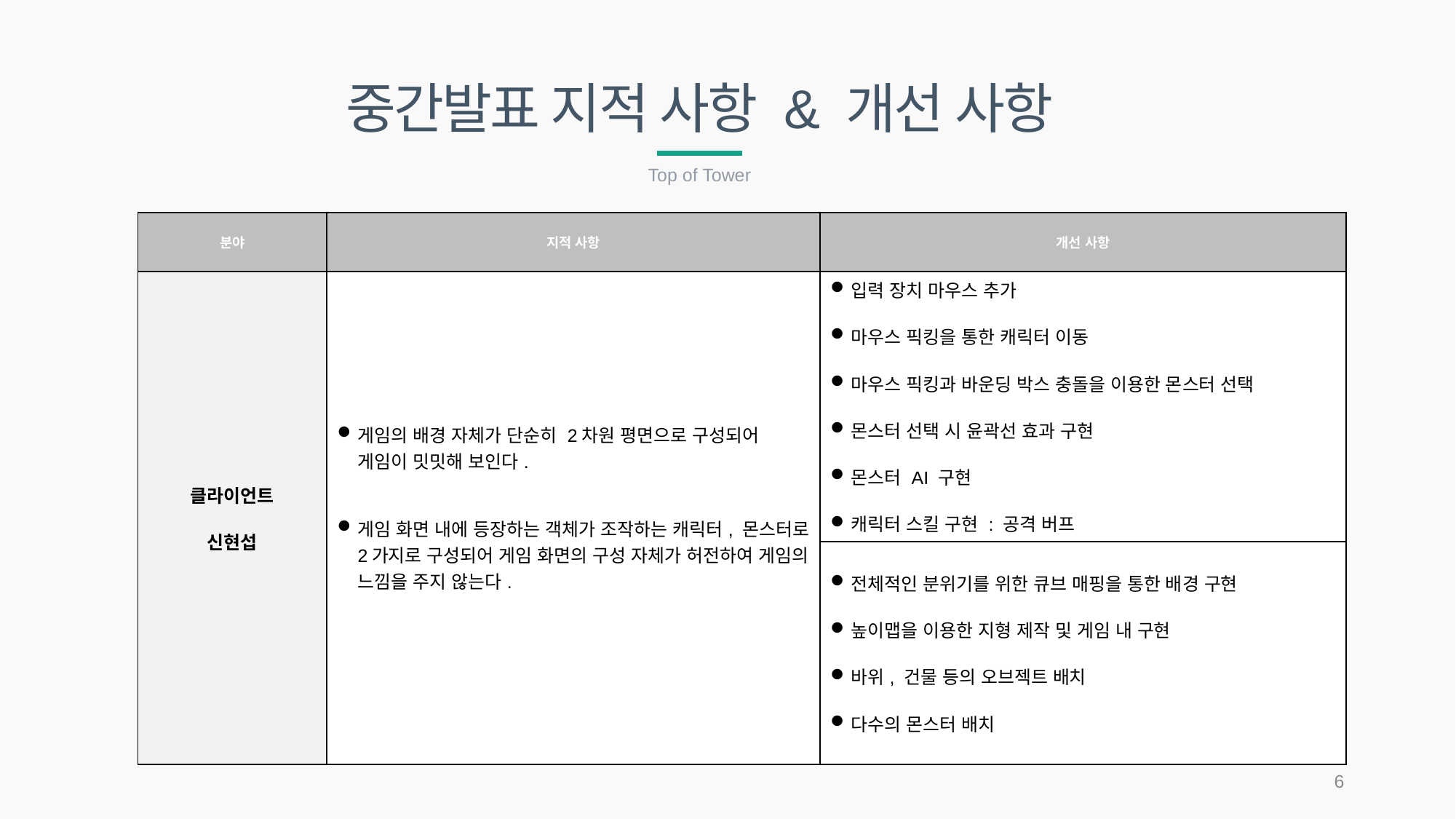

중간발표 지적 사항 & 개선 사항
Top of Tower
| 분야 | 지적 사항 | 개선 사항 |
| --- | --- | --- |
| 클라이언트 신현섭 | 게임의 배경 자체가 단순히 2차원 평면으로 구성되어 게임이 밋밋해 보인다. 게임 화면 내에 등장하는 객체가 조작하는 캐릭터, 몬스터로 2가지로 구성되어 게임 화면의 구성 자체가 허전하여 게임의 느낌을 주지 않는다. | 입력 장치 마우스 추가 마우스 픽킹을 통한 캐릭터 이동 마우스 픽킹과 바운딩 박스 충돌을 이용한 몬스터 선택 몬스터 선택 시 윤곽선 효과 구현 몬스터 AI 구현 캐릭터 스킬 구현 : 공격 버프 |
|  |  | 전체적인 분위기를 위한 큐브 매핑을 통한 배경 구현 높이맵을 이용한 지형 제작 및 게임 내 구현 바위, 건물 등의 오브젝트 배치 다수의 몬스터 배치 |
6